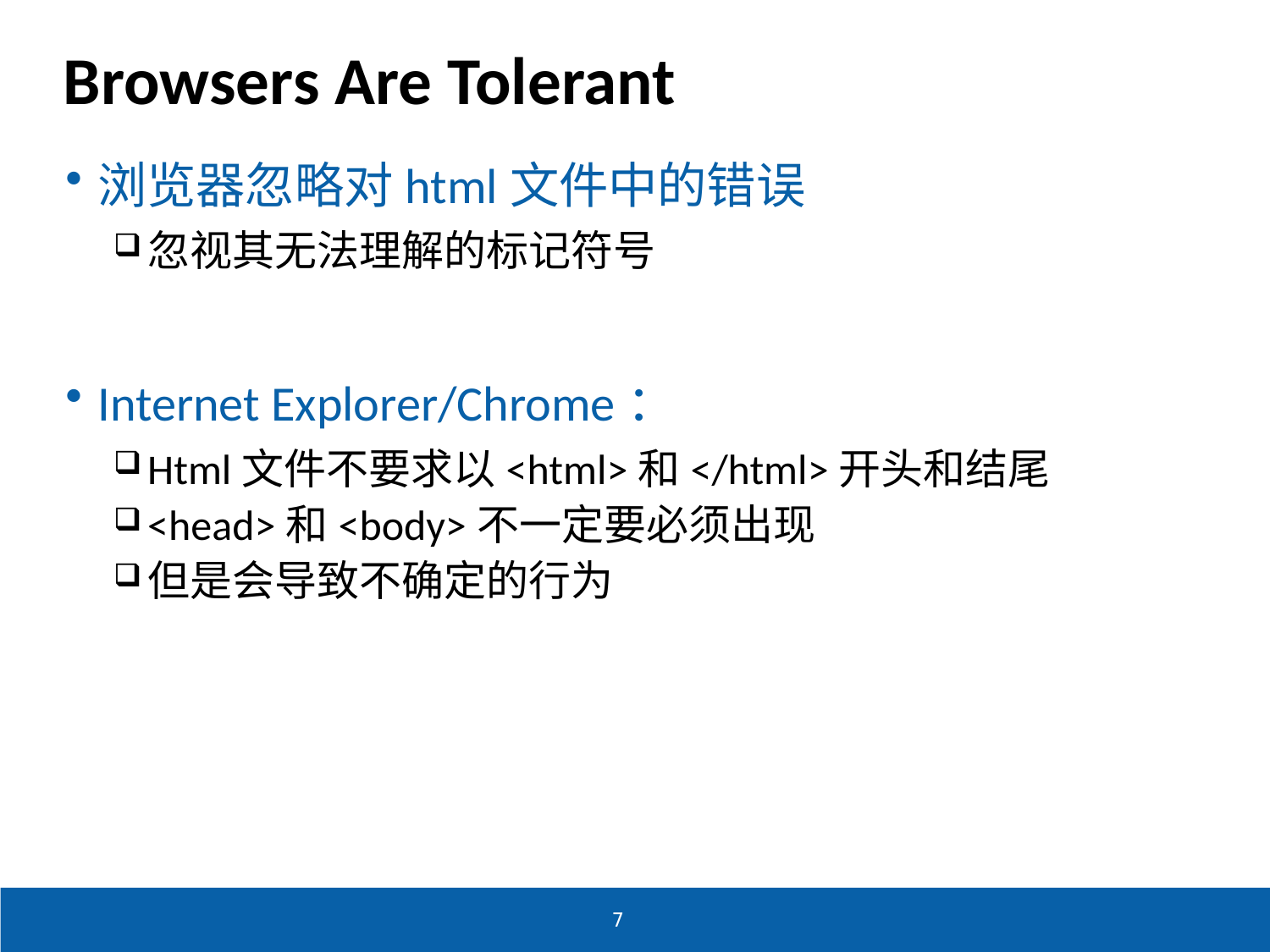

# Browsers Are Tolerant
浏览器忽略对html文件中的错误
忽视其无法理解的标记符号

Internet Explorer/Chrome：
Html文件不要求以<html>和</html>开头和结尾
<head>和<body>不一定要必须出现
但是会导致不确定的行为
7